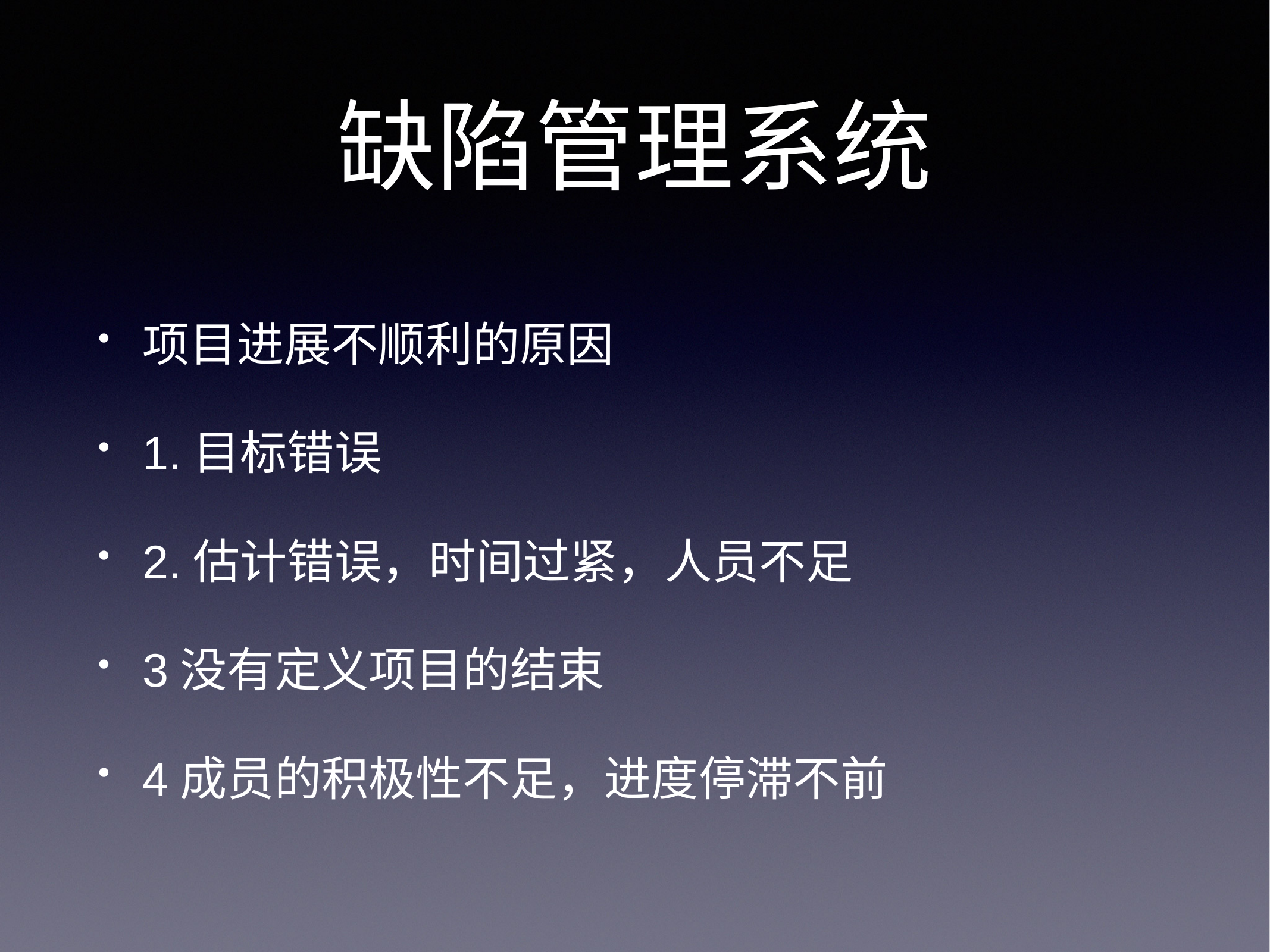

# 缺陷管理系统
项目进展不顺利的原因
1.目标错误
2.估计错误，时间过紧，人员不足
3没有定义项目的结束
4成员的积极性不足，进度停滞不前